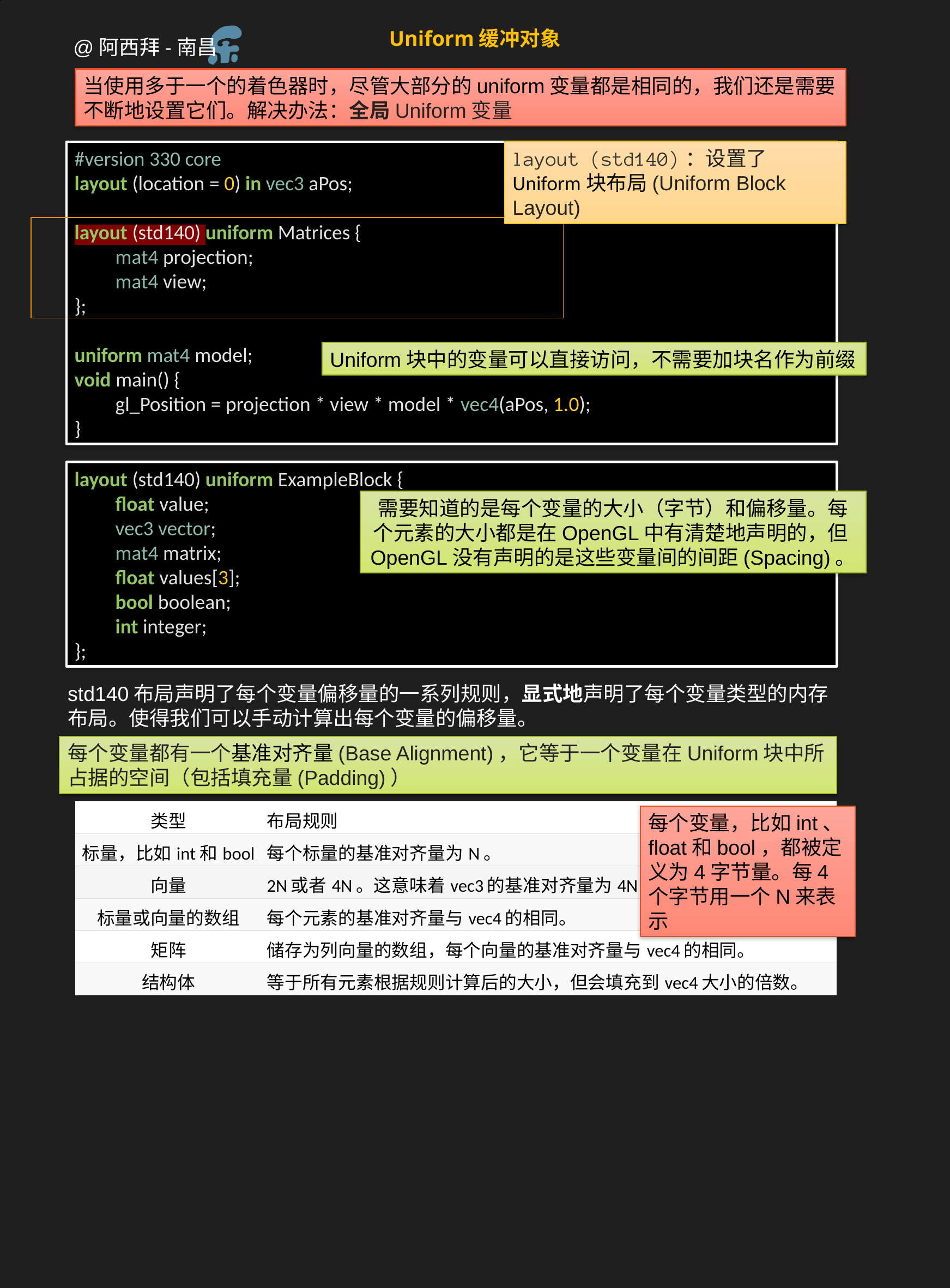

Uniform缓冲对象
当使用多于一个的着色器时，尽管大部分的uniform变量都是相同的，我们还是需要不断地设置它们。解决办法：全局Uniform变量
#version 330 core
layout (location = 0) in vec3 aPos;

layout (std140) uniform Matrices {
mat4 projection;
mat4 view;
};

uniform mat4 model;
void main() {
gl_Position = projection * view * model * vec4(aPos, 1.0);
}
layout (std140)：设置了Uniform块布局(Uniform Block Layout)

Uniform块中的变量可以直接访问，不需要加块名作为前缀
layout (std140) uniform ExampleBlock {
float value;
vec3 vector;
mat4 matrix;
float values[3];
bool boolean;
int integer;
};
需要知道的是每个变量的大小（字节）和偏移量。每个元素的大小都是在OpenGL中有清楚地声明的，但OpenGL没有声明的是这些变量间的间距(Spacing)。
std140布局声明了每个变量偏移量的一系列规则，显式地声明了每个变量类型的内存布局。使得我们可以手动计算出每个变量的偏移量。
每个变量都有一个基准对齐量(Base Alignment)，它等于一个变量在Uniform块中所占据的空间（包括填充量(Padding)）
| 类型 | 布局规则 |
| --- | --- |
| 标量，比如int和bool | 每个标量的基准对齐量为N。 |
| 向量 | 2N或者4N。这意味着vec3的基准对齐量为4N。 |
| 标量或向量的数组 | 每个元素的基准对齐量与vec4的相同。 |
| 矩阵 | 储存为列向量的数组，每个向量的基准对齐量与vec4的相同。 |
| 结构体 | 等于所有元素根据规则计算后的大小，但会填充到vec4大小的倍数。 |
每个变量，比如int、float和bool，都被定义为4字节量。每4个字节用一个N来表示